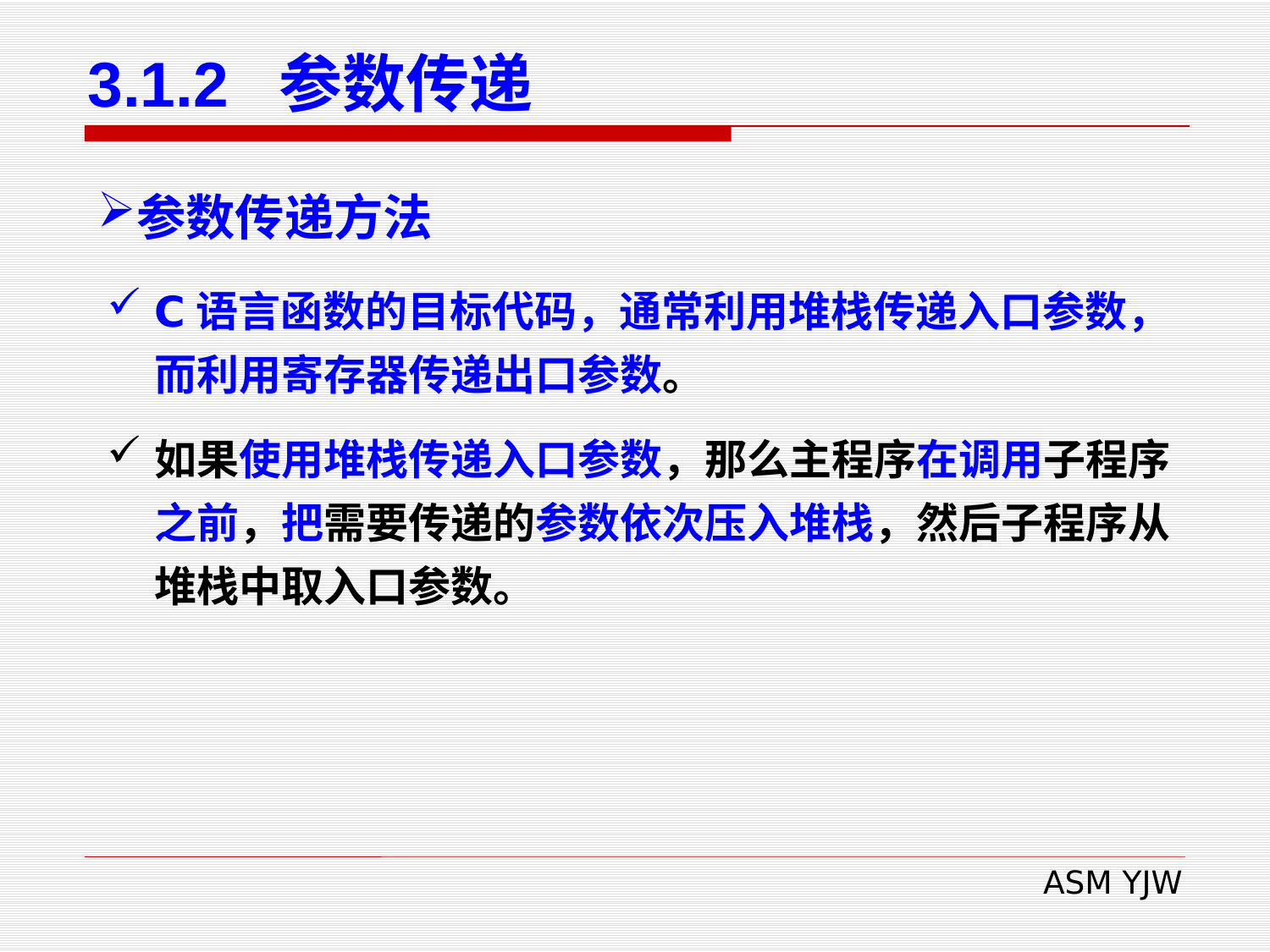

# 3.1.2  参数传递
参数传递方法
C语言函数的目标代码，通常利用堆栈传递入口参数，而利用寄存器传递出口参数。
如果使用堆栈传递入口参数，那么主程序在调用子程序之前，把需要传递的参数依次压入堆栈，然后子程序从堆栈中取入口参数。